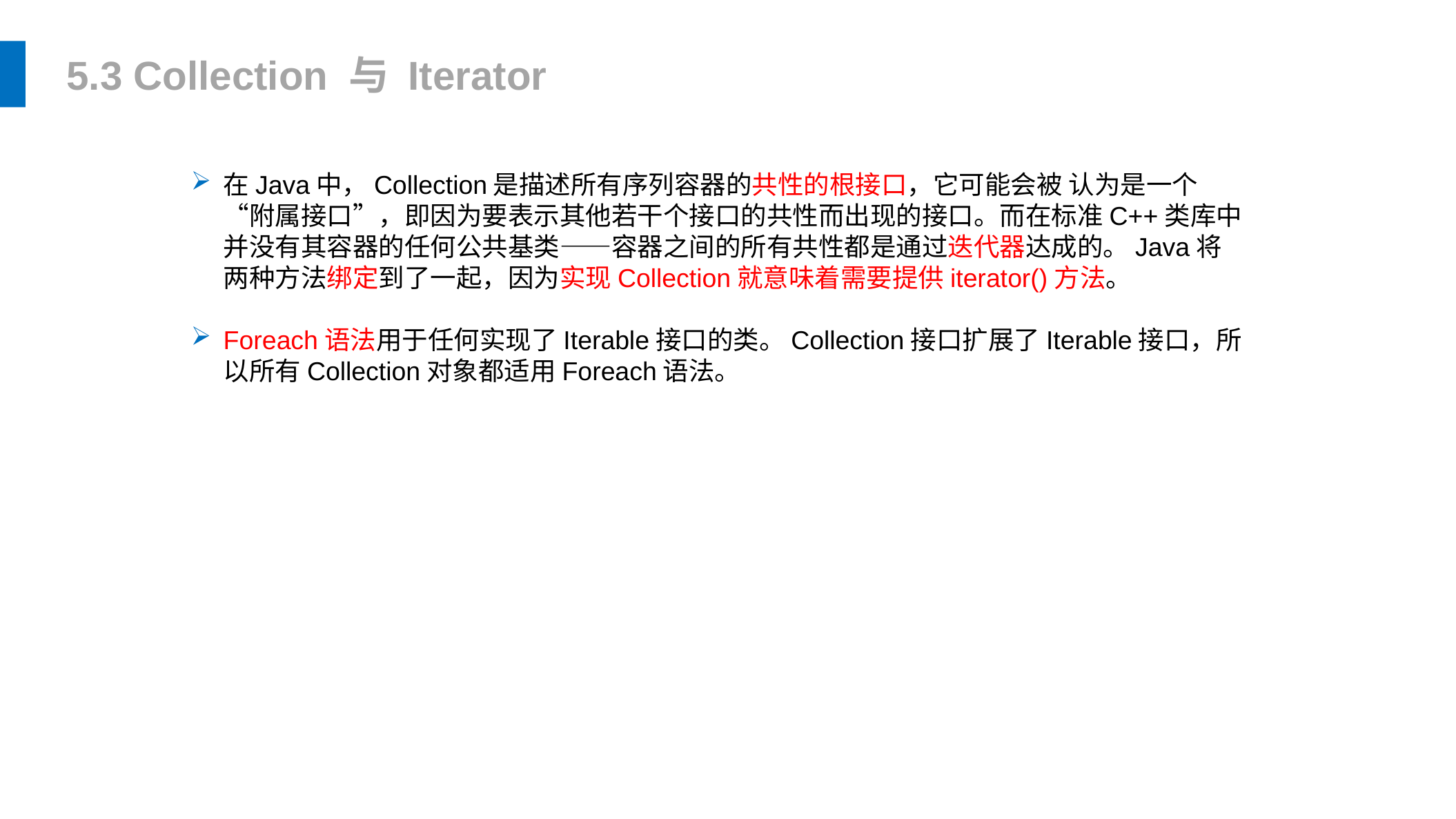

5.3 Collection 与 Iterator

在Java中，Collection是描述所有序列容器的共性的根接口，它可能会被 认为是一个“附属接口”，即因为要表示其他若干个接口的共性而出现的接口。而在标准C++类库中并没有其容器的任何公共基类——容器之间的所有共性都是通过迭代器达成的。Java将两种方法绑定到了一起，因为实现Collection就意味着需要提供iterator()方法。

Foreach语法用于任何实现了Iterable接口的类。Collection接口扩展了Iterable接口，所以所有Collection对象都适用Foreach语法。